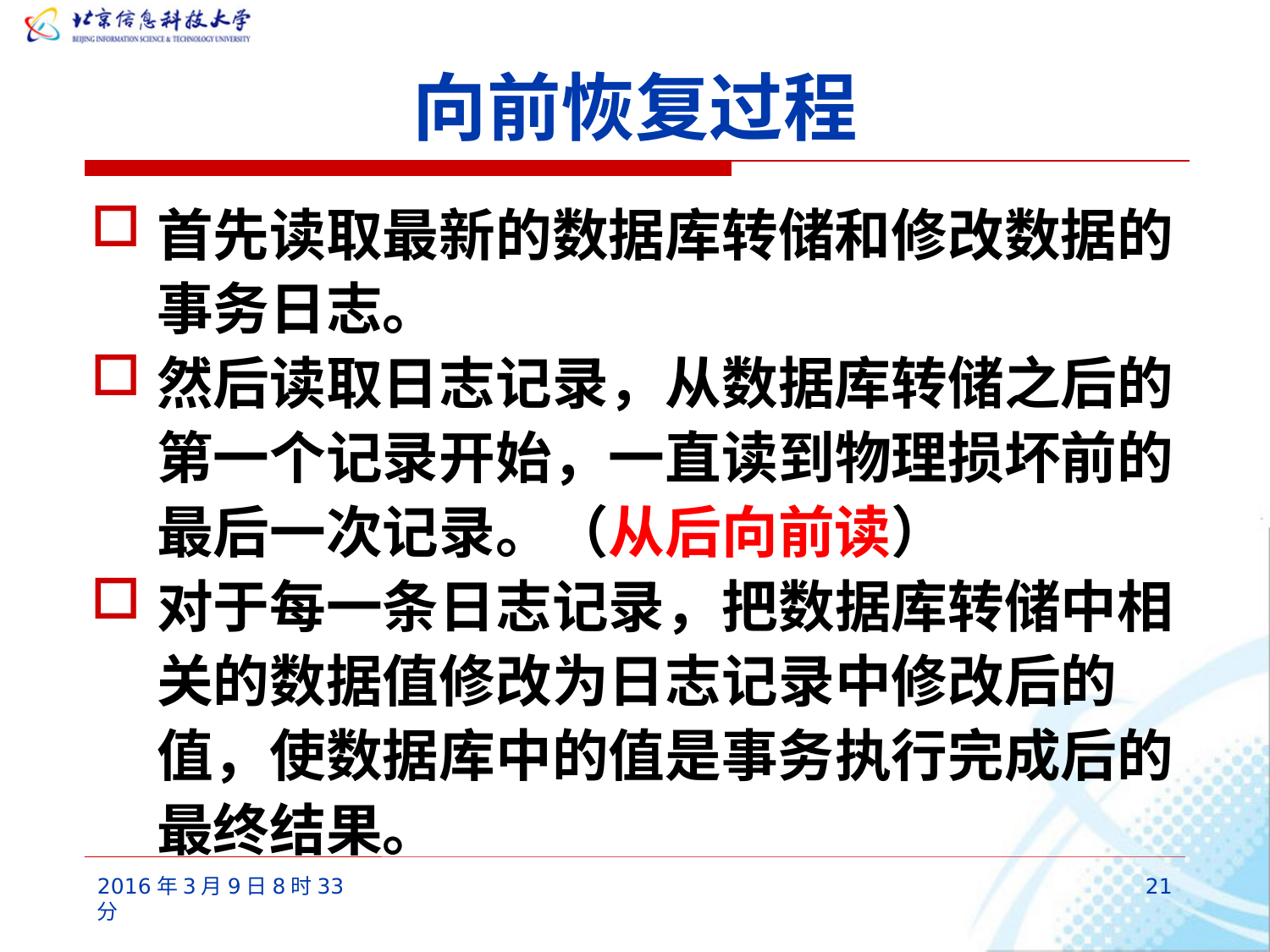

# 向前恢复过程
首先读取最新的数据库转储和修改数据的事务日志。
然后读取日志记录，从数据库转储之后的第一个记录开始，一直读到物理损坏前的最后一次记录。（从后向前读）
对于每一条日志记录，把数据库转储中相关的数据值修改为日志记录中修改后的值，使数据库中的值是事务执行完成后的最终结果。
2016年3月9日8时33分
21